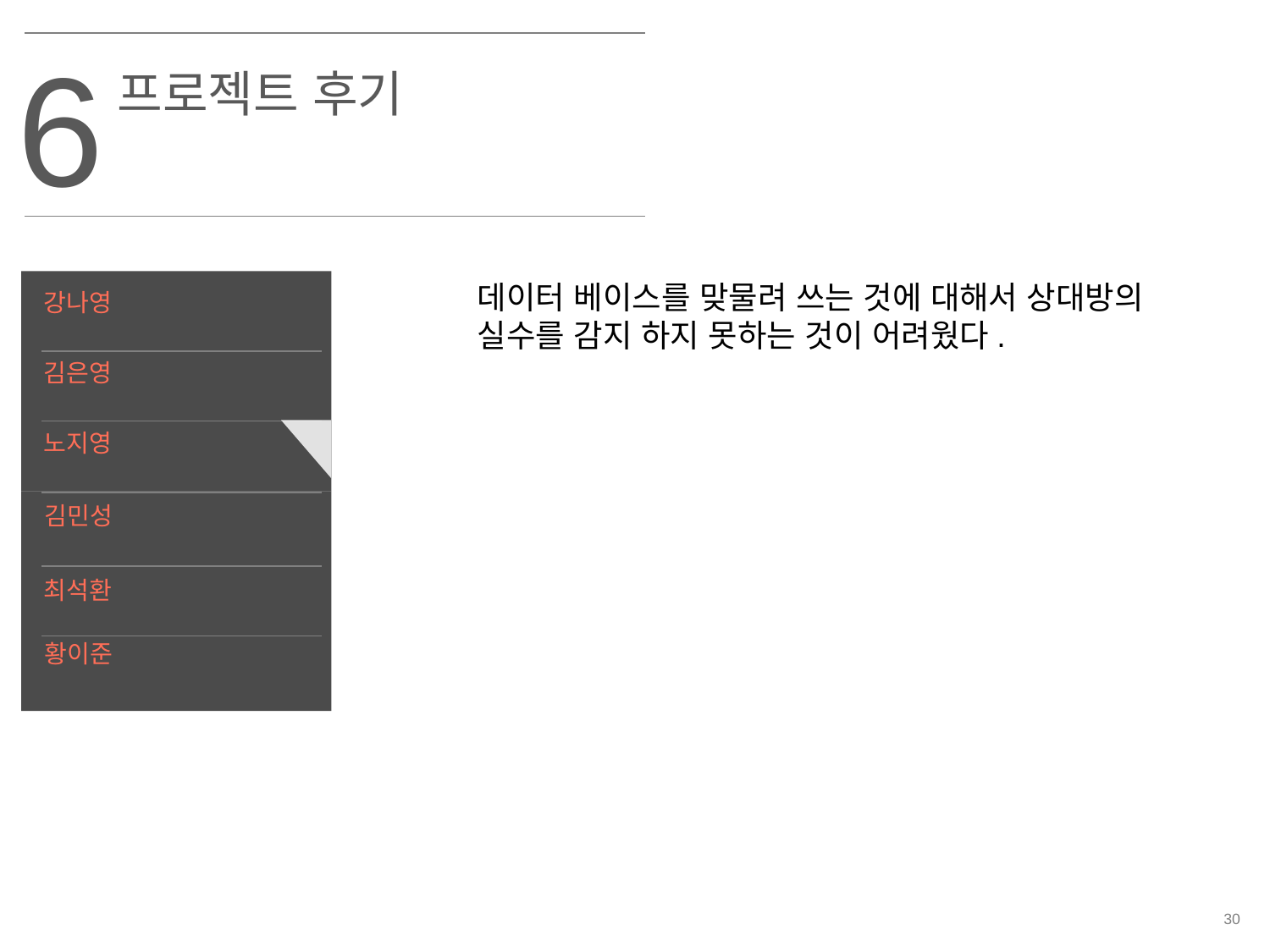

6
프로젝트 후기

강나영
김은영
노지영

김민성

최석환
황이준
데이터 베이스를 맞물려 쓰는 것에 대해서 상대방의 실수를 감지 하지 못하는 것이 어려웠다.